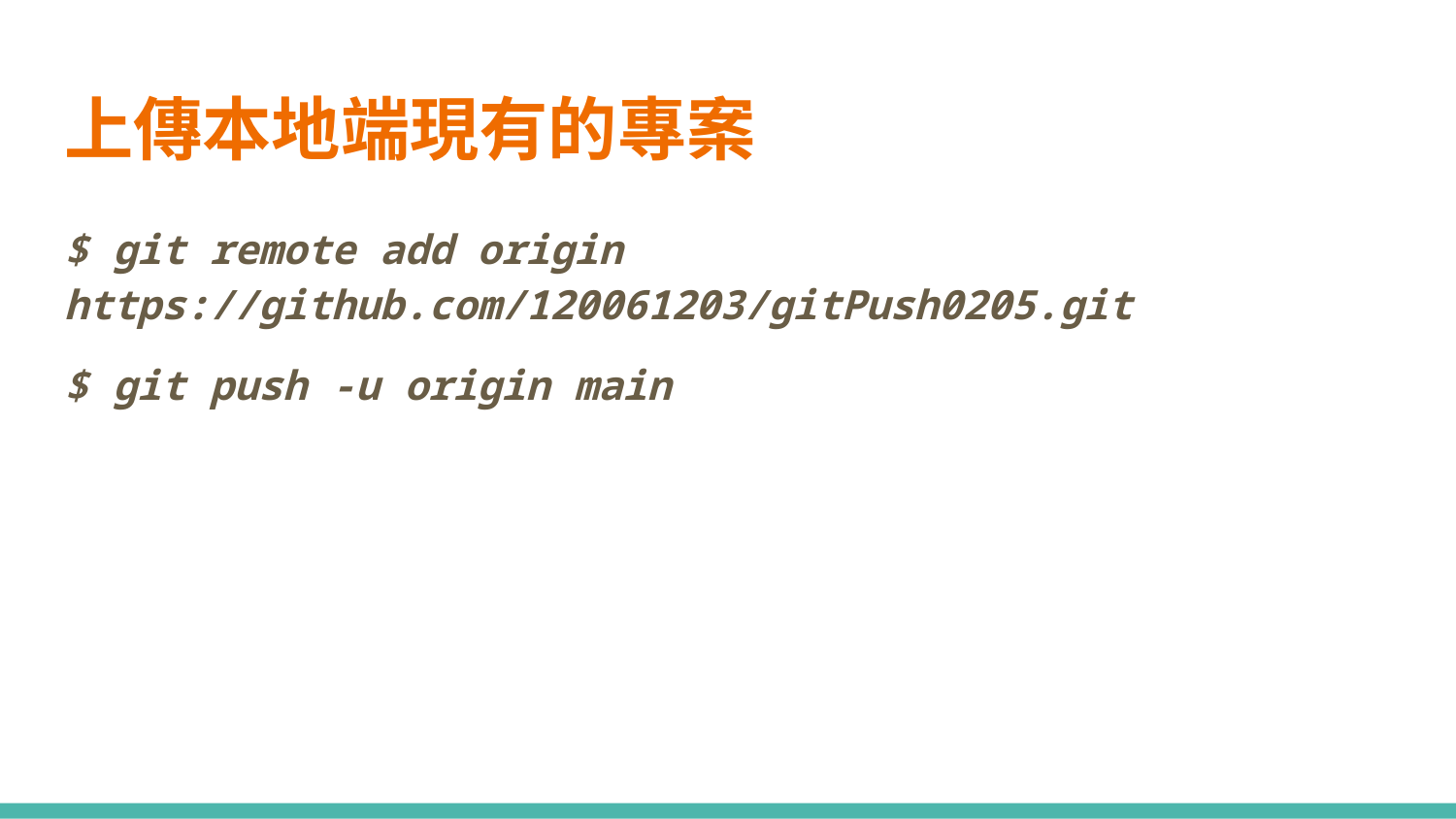

# 上傳本地端現有的專案
$ git remote add origin https://github.com/120061203/gitPush0205.git
$ git push -u origin main